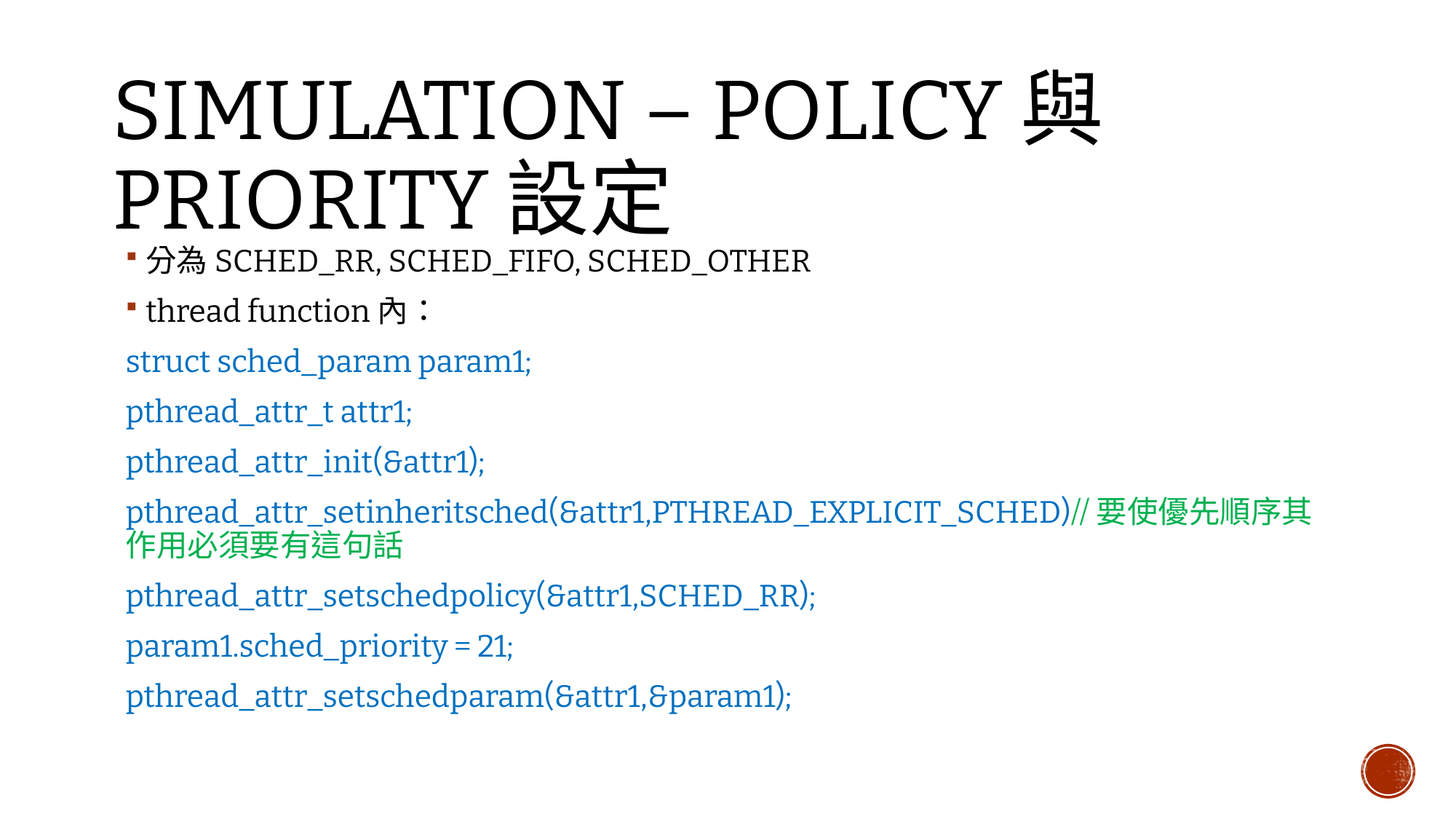

# Simulation – policy與priority設定
分為SCHED_RR, SCHED_FIFO, SCHED_OTHER
thread function內：
struct sched_param param1;
pthread_attr_t attr1;
pthread_attr_init(&attr1);
pthread_attr_setinheritsched(&attr1,PTHREAD_EXPLICIT_SCHED)//要使優先順序其作用必須要有這句話
pthread_attr_setschedpolicy(&attr1,SCHED_RR);
param1.sched_priority = 21;
pthread_attr_setschedparam(&attr1,&param1);